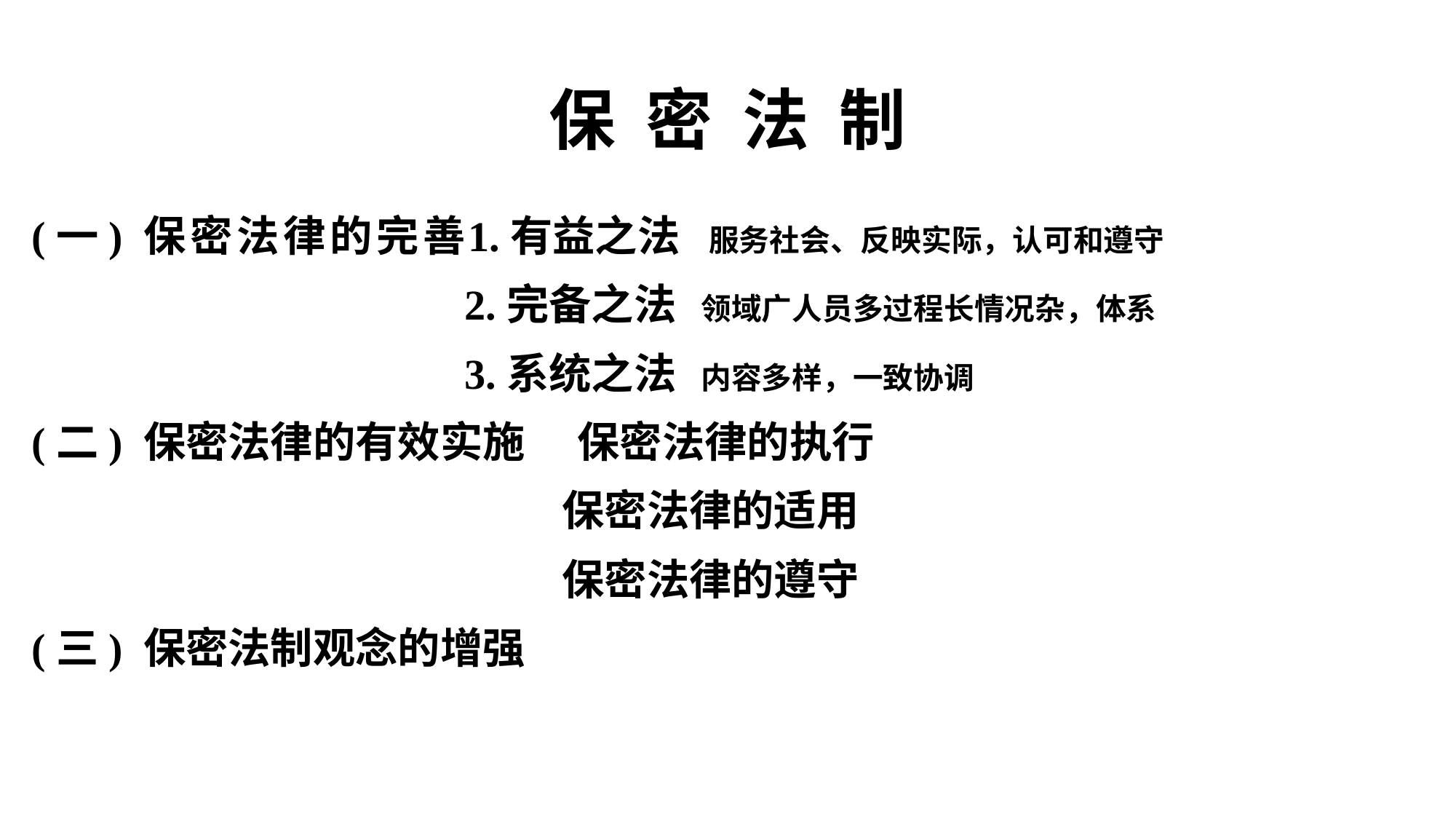

# 保  密  法  制
(一) 保 密 法 律 的 完 善	1.有益之法   服务社会、反映实际，认可和遵守
                         	          2.完备之法    领域广人员多过程长情况杂，体系
                         	          3.系统之法    内容多样，一致协调
(二) 保密法律的有效实施  	保密法律的执行
                         	                    保密法律的适用
                         	                    保密法律的遵守
(三) 保密法制观念的增强